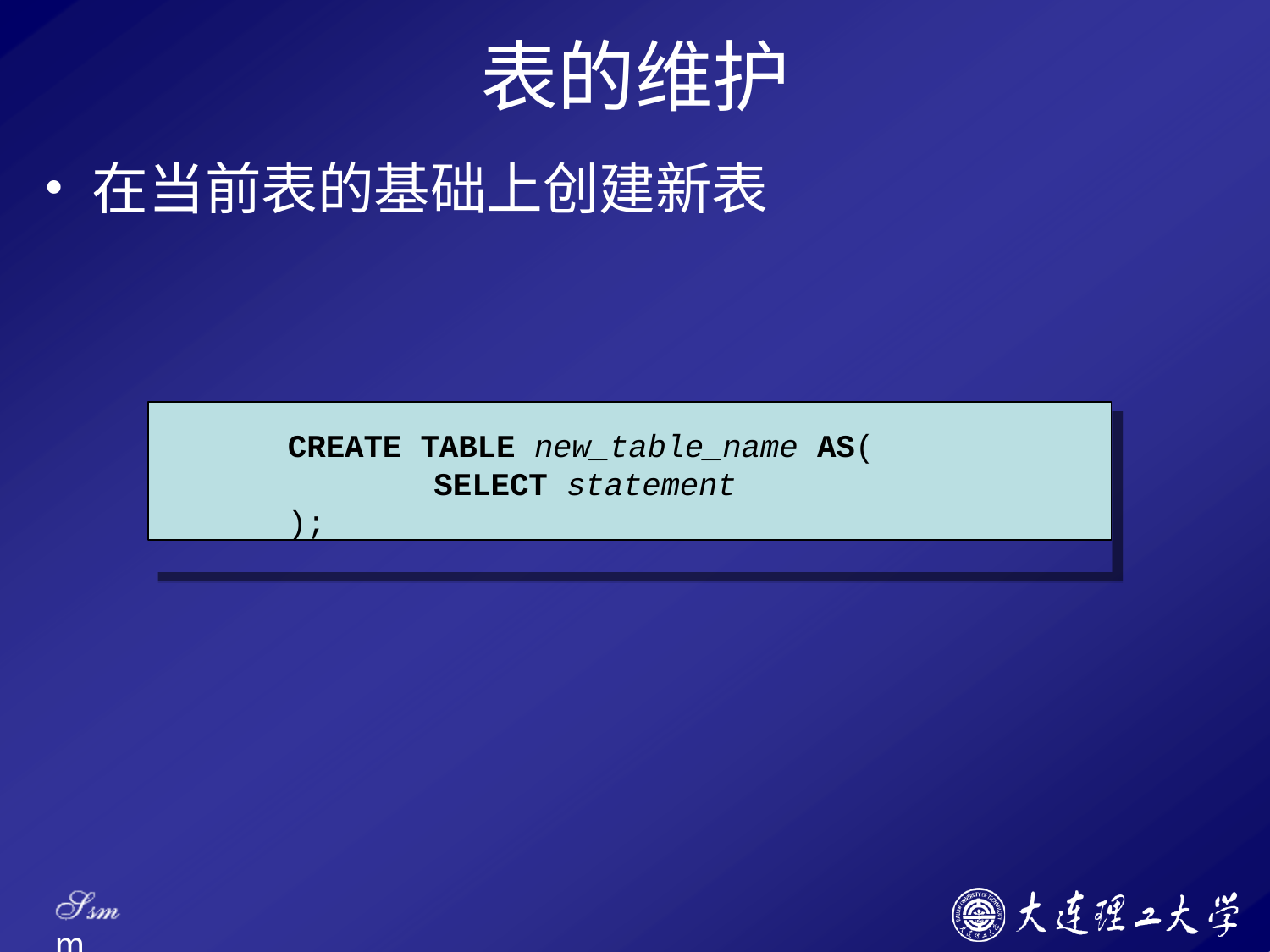

# 表的维护
在当前表的基础上创建新表
CREATE TABLE new_table_name AS(  SELECT statement
);

Ssm